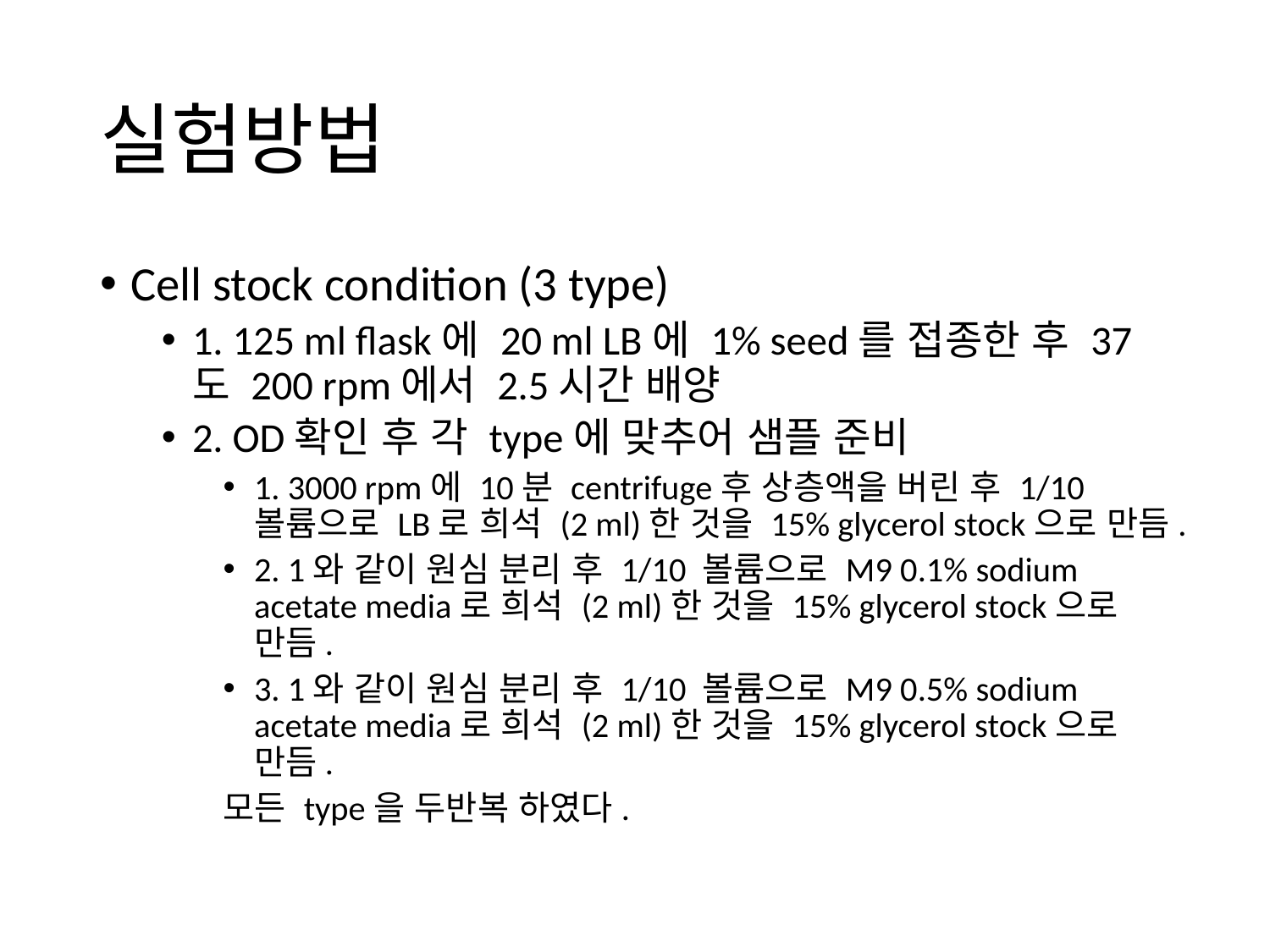

# 실험방법
Cell stock condition (3 type)
1. 125 ml flask에 20 ml LB에 1% seed를 접종한 후 37도 200 rpm에서 2.5시간 배양
2. OD확인 후 각 type에 맞추어 샘플 준비
1. 3000 rpm에 10분 centrifuge후 상층액을 버린 후 1/10 볼륨으로 LB로 희석 (2 ml)한 것을 15% glycerol stock으로 만듬.
2. 1와 같이 원심 분리 후 1/10 볼륨으로 M9 0.1% sodium acetate media로 희석 (2 ml)한 것을 15% glycerol stock으로 만듬.
3. 1와 같이 원심 분리 후 1/10 볼륨으로 M9 0.5% sodium acetate media로 희석 (2 ml)한 것을 15% glycerol stock으로 만듬.
모든 type을 두반복 하였다.